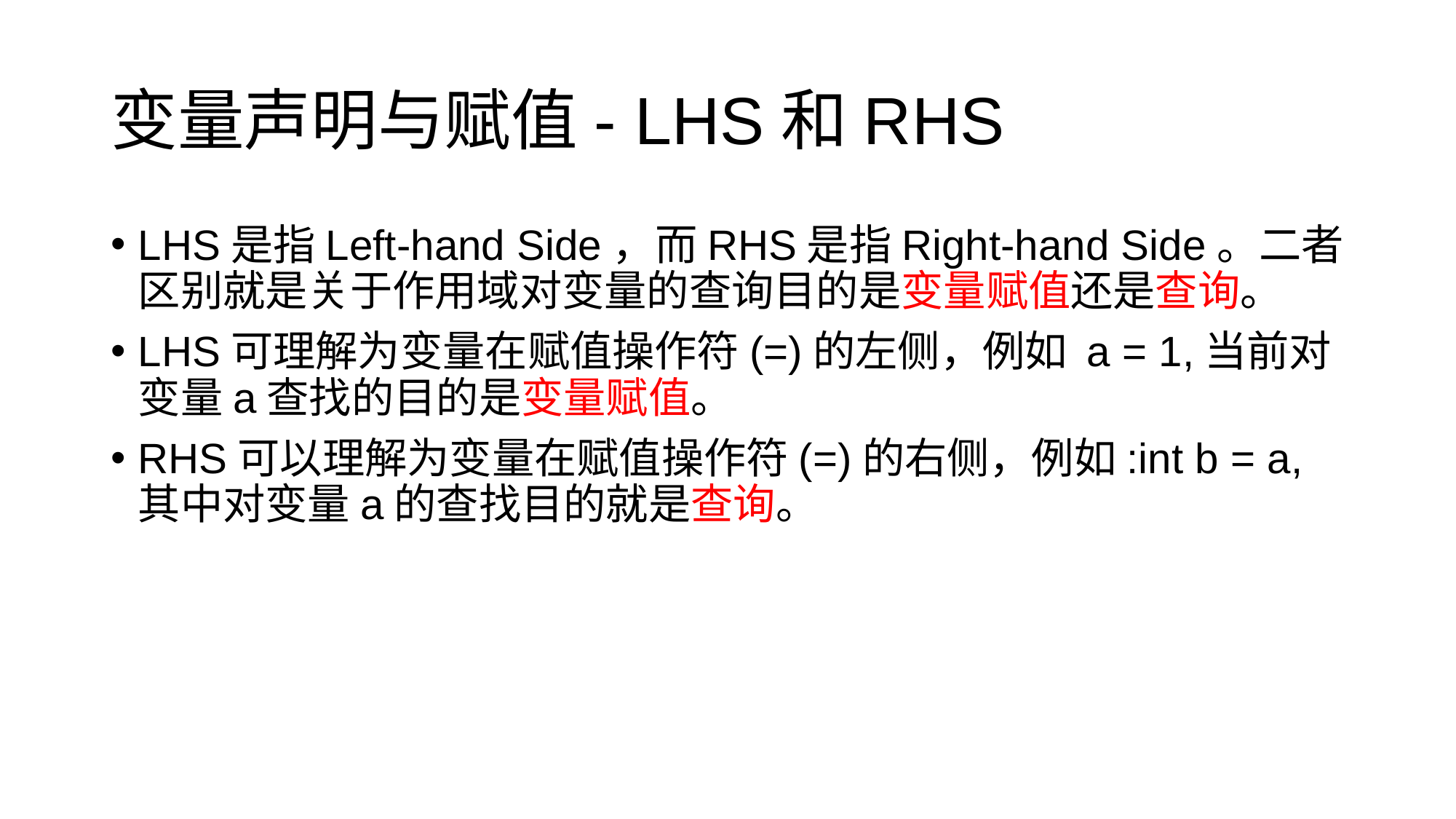

# 变量声明与赋值- LHS和RHS
LHS是指Left-hand Side，而RHS是指Right-hand Side。二者区别就是关于作用域对变量的查询目的是变量赋值还是查询。
LHS可理解为变量在赋值操作符(=)的左侧，例如 a = 1,当前对变量a查找的目的是变量赋值。
RHS可以理解为变量在赋值操作符(=)的右侧，例如:int b = a,其中对变量a的查找目的就是查询。